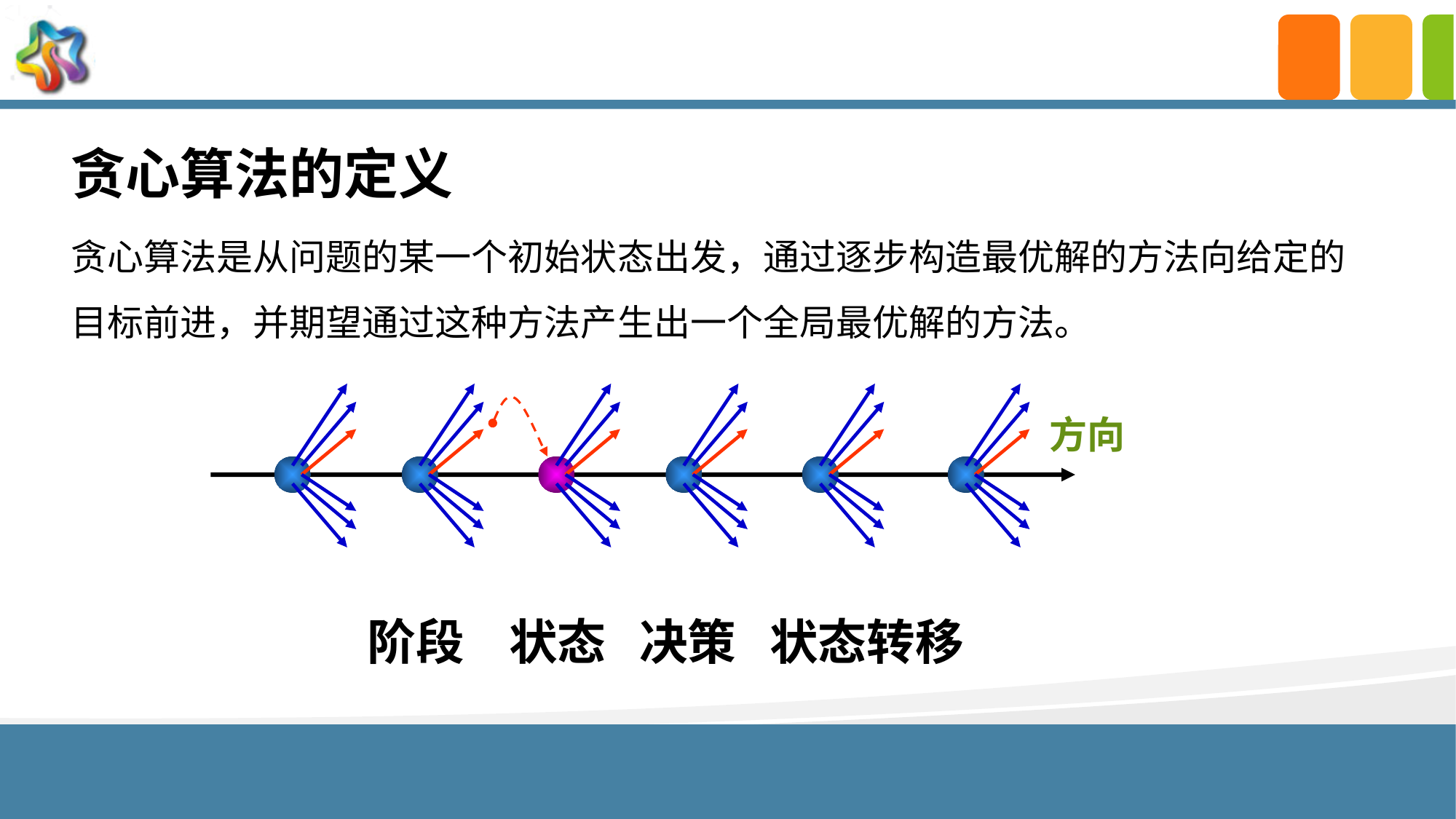

贪心算法的定义
贪心算法是从问题的某一个初始状态出发，通过逐步构造最优解的方法向给定的目标前进，并期望通过这种方法产生出一个全局最优解的方法。

点击添加文本
点击添加文本

方向

点击添加文本
阶段    状态   决策   状态转移
点击添加文本